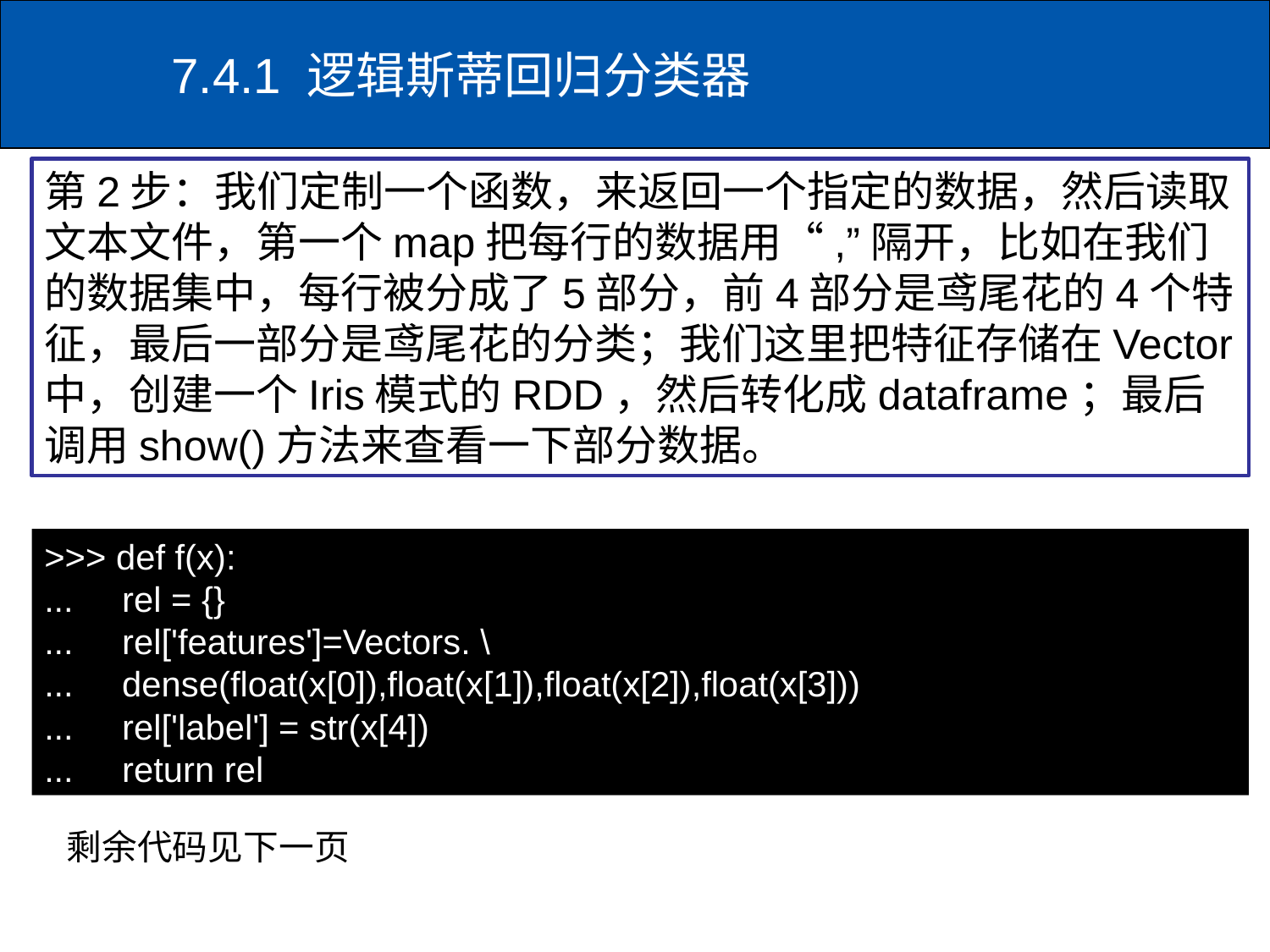

# 7.4.1 逻辑斯蒂回归分类器
第2步：我们定制一个函数，来返回一个指定的数据，然后读取文本文件，第一个map把每行的数据用“,”隔开，比如在我们的数据集中，每行被分成了5部分，前4部分是鸢尾花的4个特征，最后一部分是鸢尾花的分类；我们这里把特征存储在Vector中，创建一个Iris模式的RDD，然后转化成dataframe；最后调用show()方法来查看一下部分数据。
>>> def f(x):
...     rel = {}
...     rel['features']=Vectors. \
...     dense(float(x[0]),float(x[1]),float(x[2]),float(x[3]))
...     rel['label'] = str(x[4])
...     return rel
剩余代码见下一页